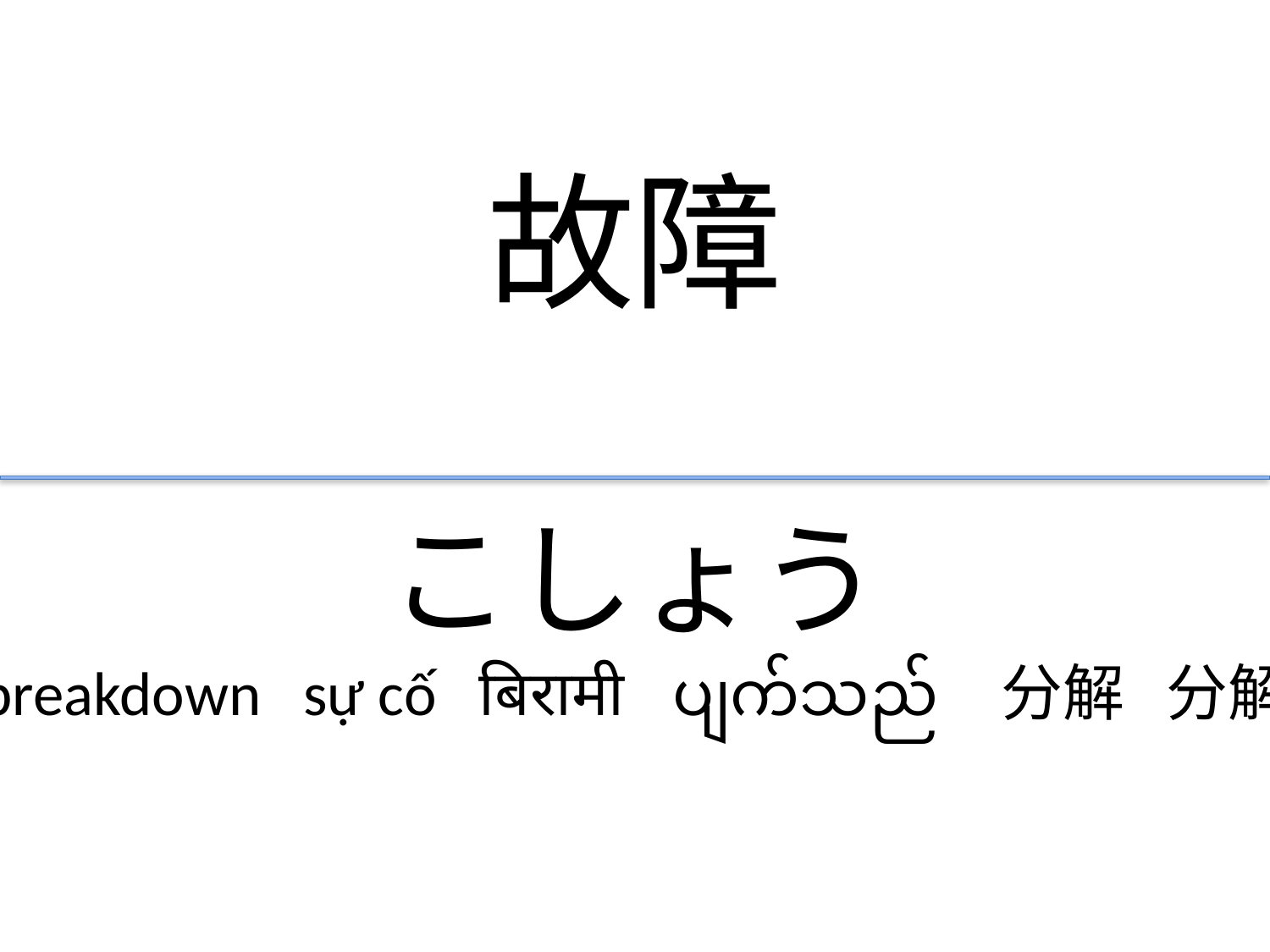

故障

こしょう
breakdown   sự cố   बिरामी   ပျက်သည်   分解   分解